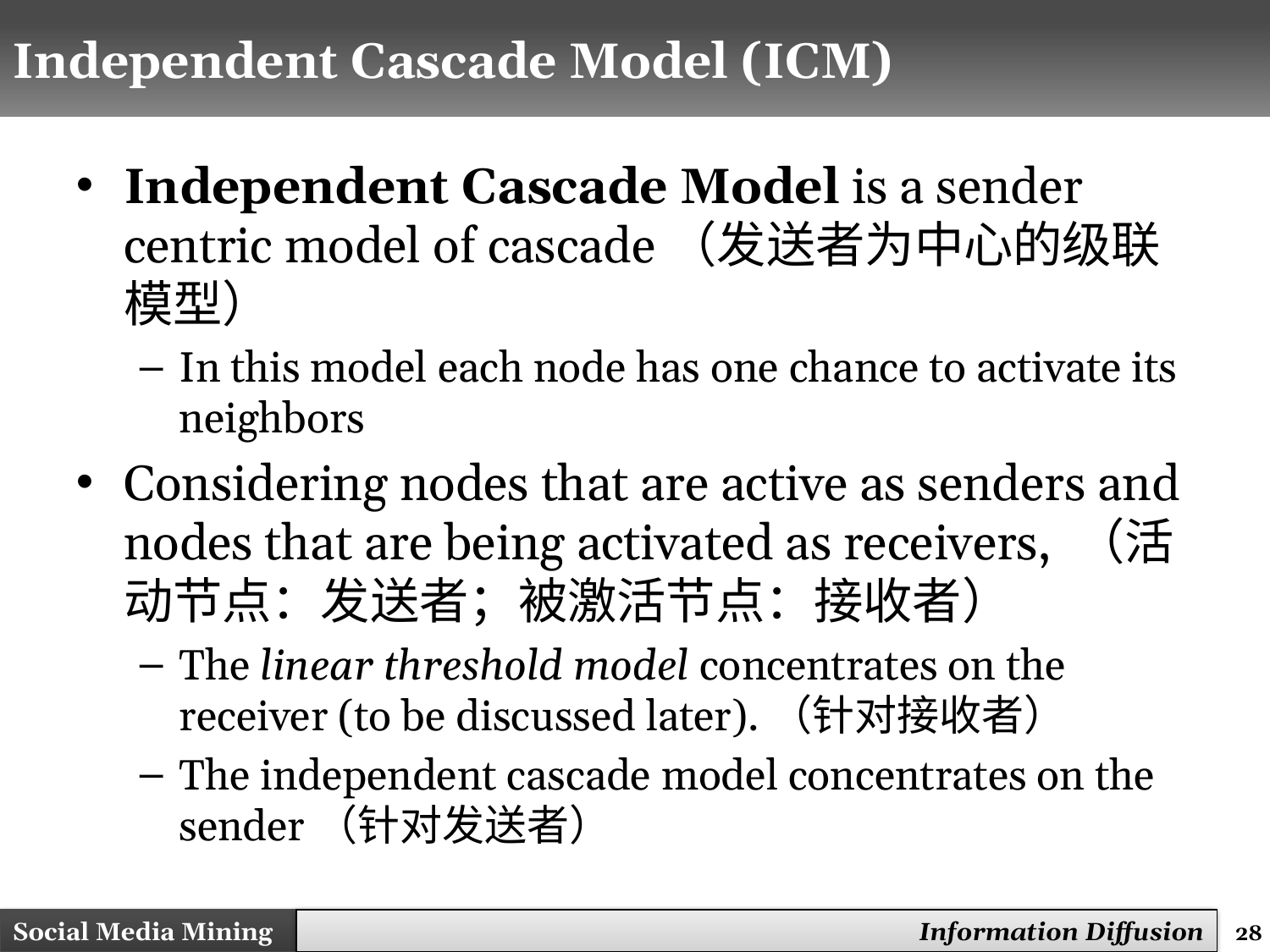

# Independent Cascade Model (ICM)
Independent Cascade Model is a sender centric model of cascade（发送者为中心的级联模型）
In this model each node has one chance to activate its neighbors
Considering nodes that are active as senders and nodes that are being activated as receivers, （活动节点：发送者；被激活节点：接收者）
The linear threshold model concentrates on the receiver (to be discussed later).（针对接收者）
The independent cascade model concentrates on the sender（针对发送者）